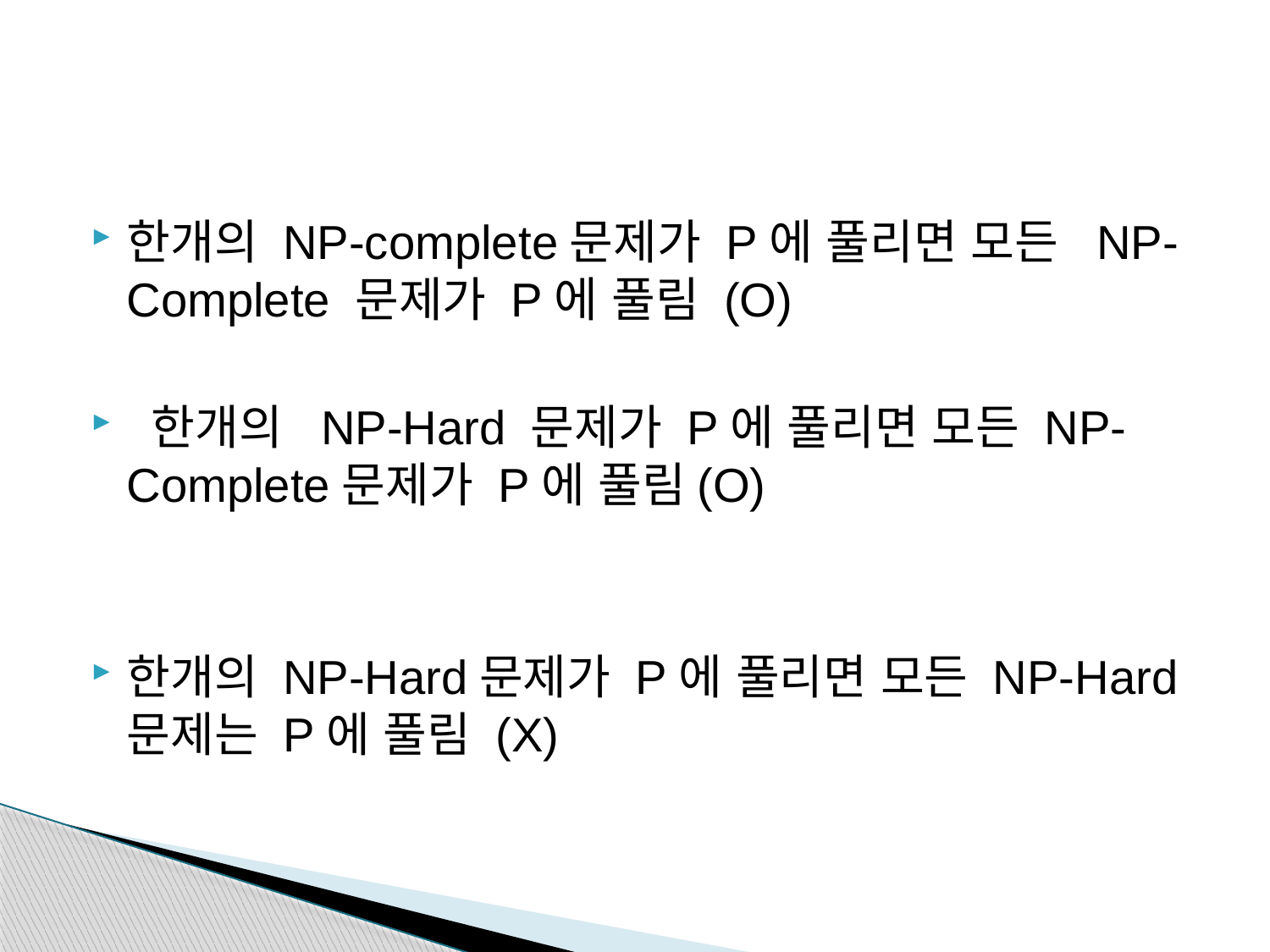

#
한개의 NP-complete문제가 P에 풀리면 모든  NP-Complete 문제가 P에 풀림 (O)

 한개의  NP-Hard 문제가 P에 풀리면 모든 NP-Complete문제가 P에 풀림(O)

한개의 NP-Hard문제가 P에 풀리면 모든 NP-Hard문제는 P에 풀림 (X)